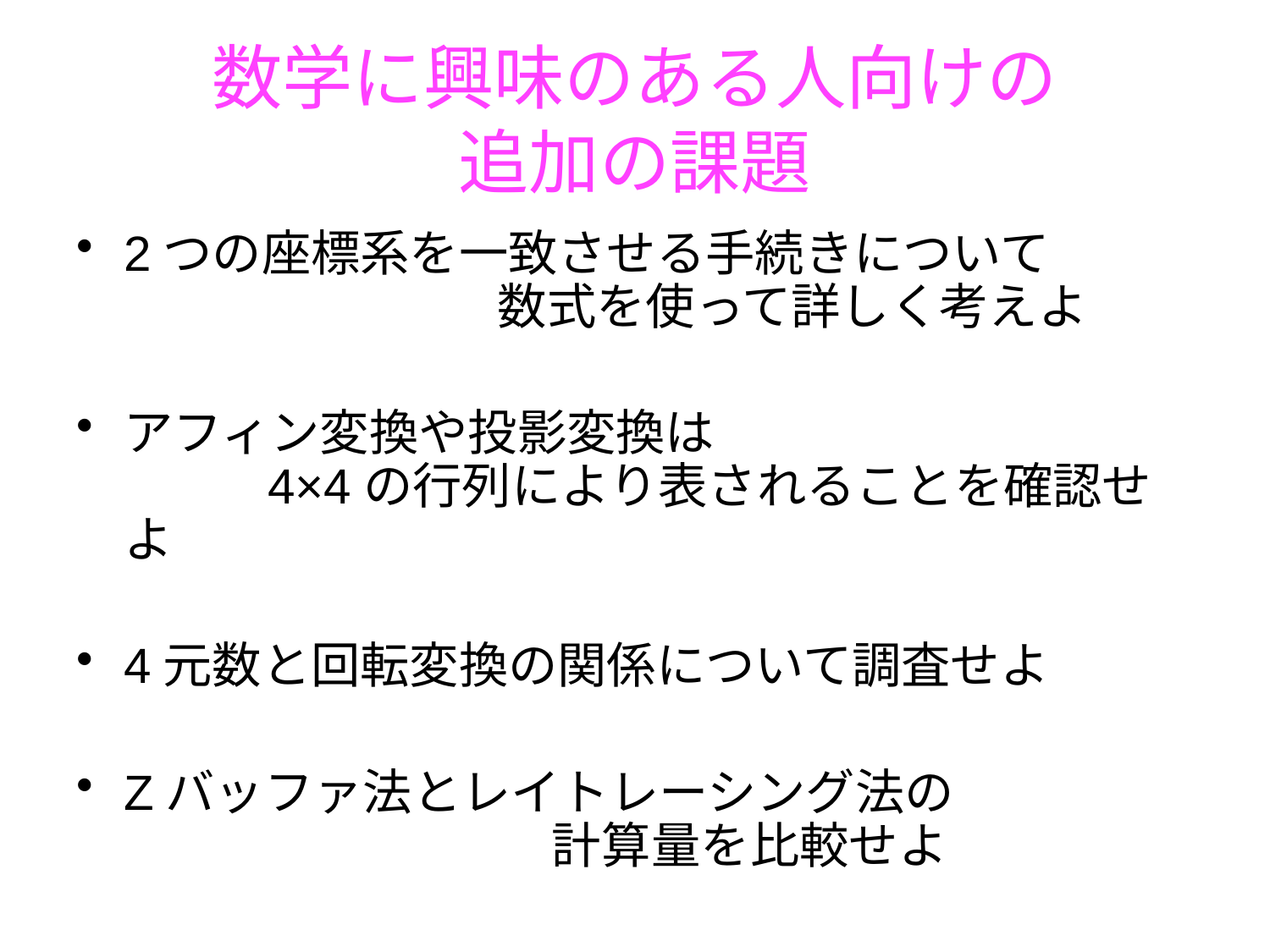

# 数学に興味のある人向けの 追加の課題
2つの座標系を一致させる手続きについて
                                  数式を使って詳しく考えよ

アフィン変換や投影変換は
            4×4の行列により表されることを確認せよ

4元数と回転変換の関係について調査せよ

Zバッファ法とレイトレーシング法の
                                       計算量を比較せよ